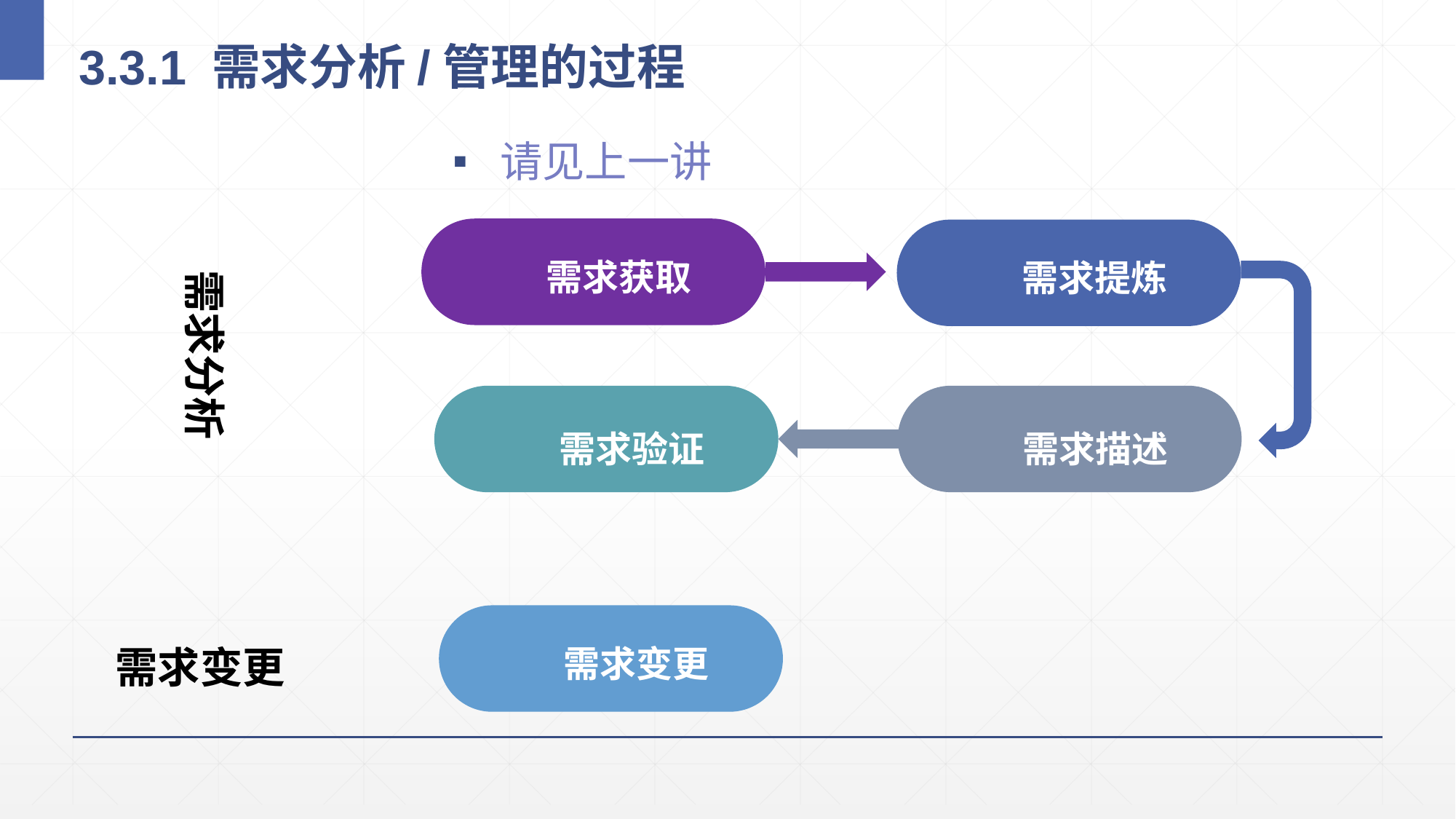

# 3.3.1 需求分析/管理的过程
 请见上一讲
需求分析
需求获取
需求提炼

需求验证
需求描述

需求变更
需求变更